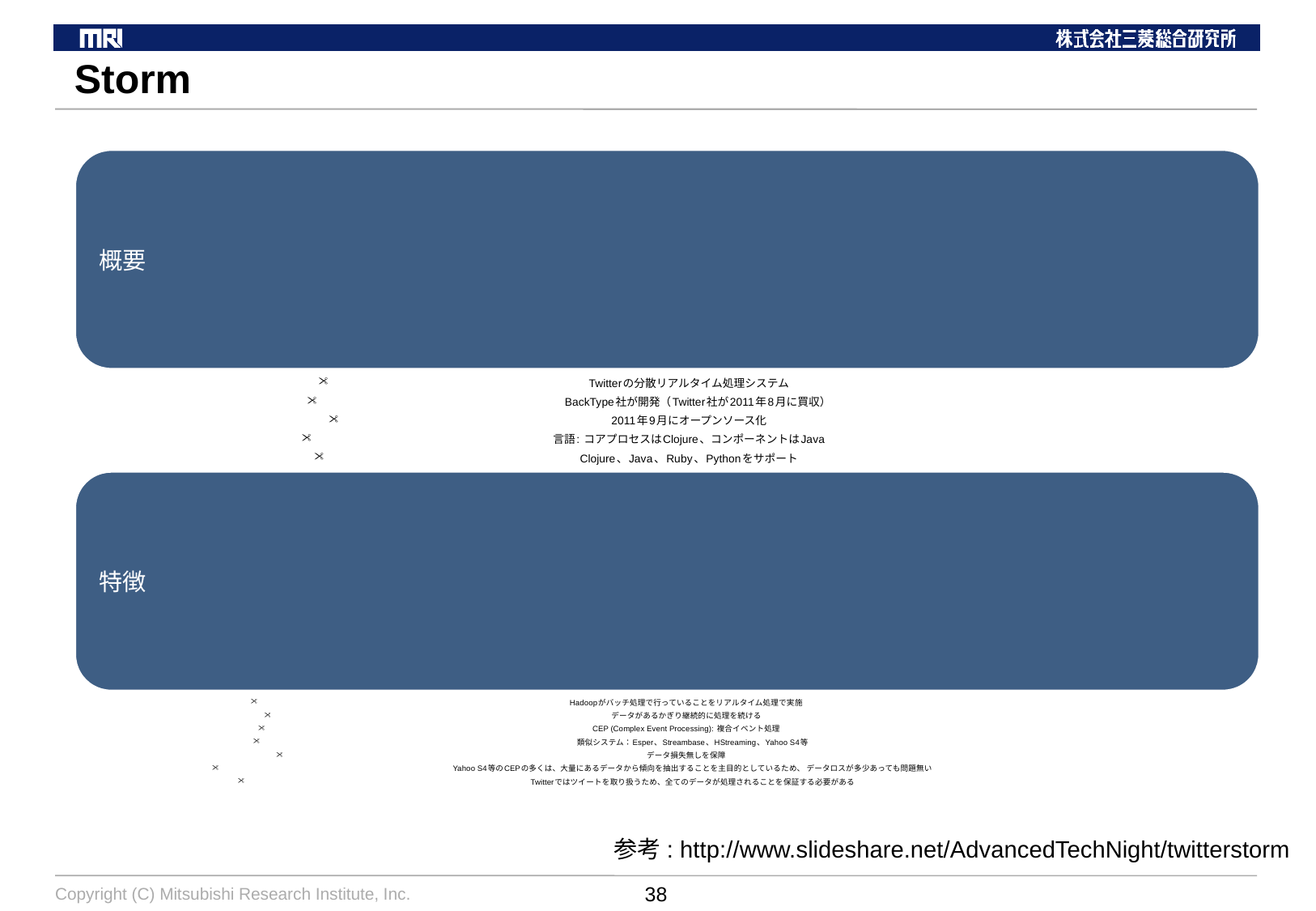

# Storm
概要
Twitterの分散リアルタイム処理システム
BackType社が開発（Twitter社が2011年8月に買収）
2011年9月にオープンソース化
言語: コアプロセスはClojure、コンポーネントはJava
Clojure、Java、Ruby、Pythonをサポート
特徴
Hadoopがバッチ処理で行っていることをリアルタイム処理で実施
データがあるかぎり継続的に処理を続ける
CEP (Complex Event Processing): 複合イベント処理
類似システム：Esper、Streambase、HStreaming、Yahoo S4等
データ損失無しを保障
Yahoo S4等のCEPの多くは、大量にあるデータから傾向を抽出することを主目的としているため、 データロスが多少あっても問題無い
Twitterではツイートを取り扱うため、全てのデータが処理されることを保証する必要がある
参考: http://www.slideshare.net/AdvancedTechNight/twitterstorm
Copyright (C) Mitsubishi Research Institute, Inc.
38